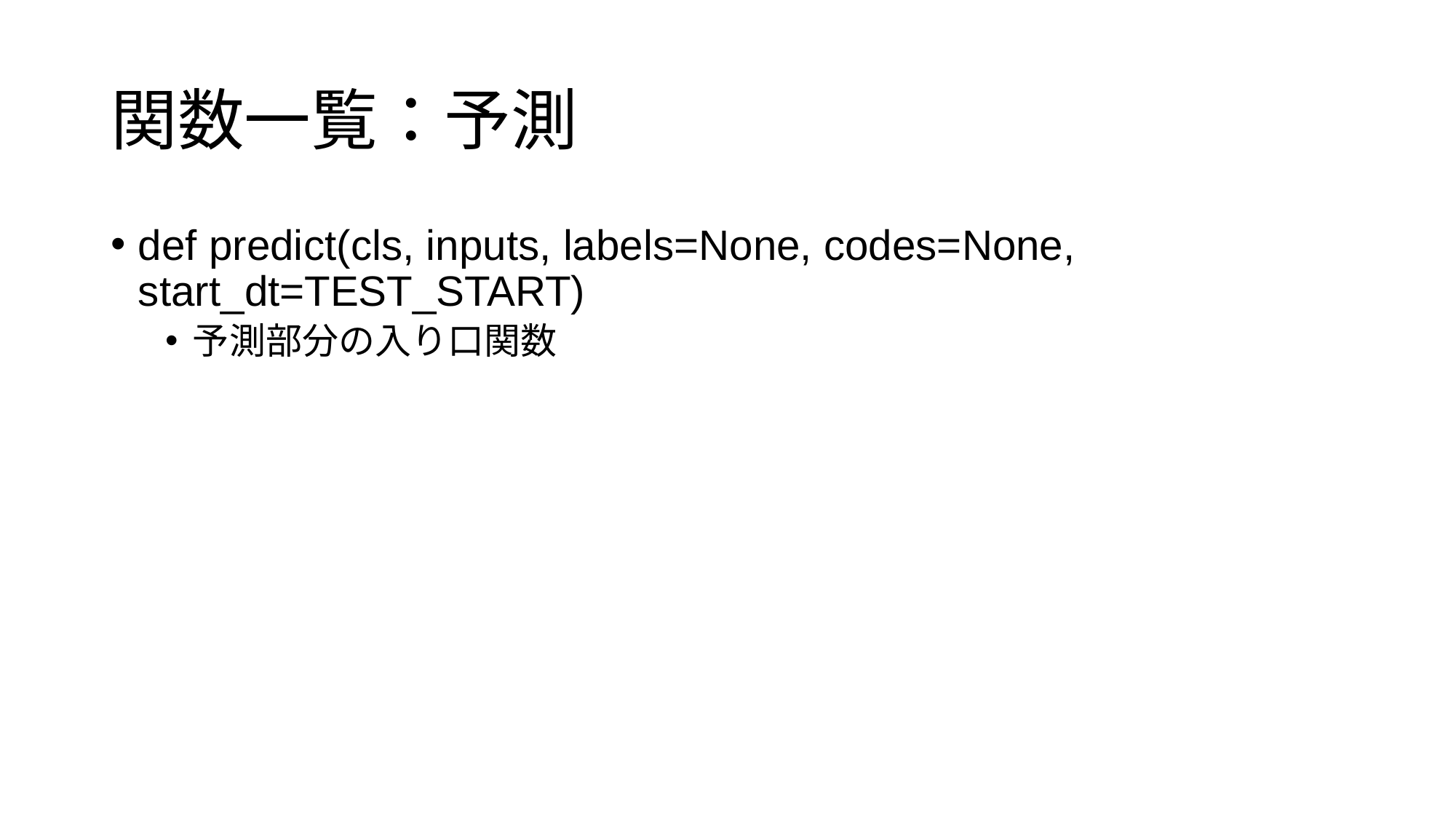

# 関数一覧：予測
def predict(cls, inputs, labels=None, codes=None, start_dt=TEST_START)
予測部分の入り口関数